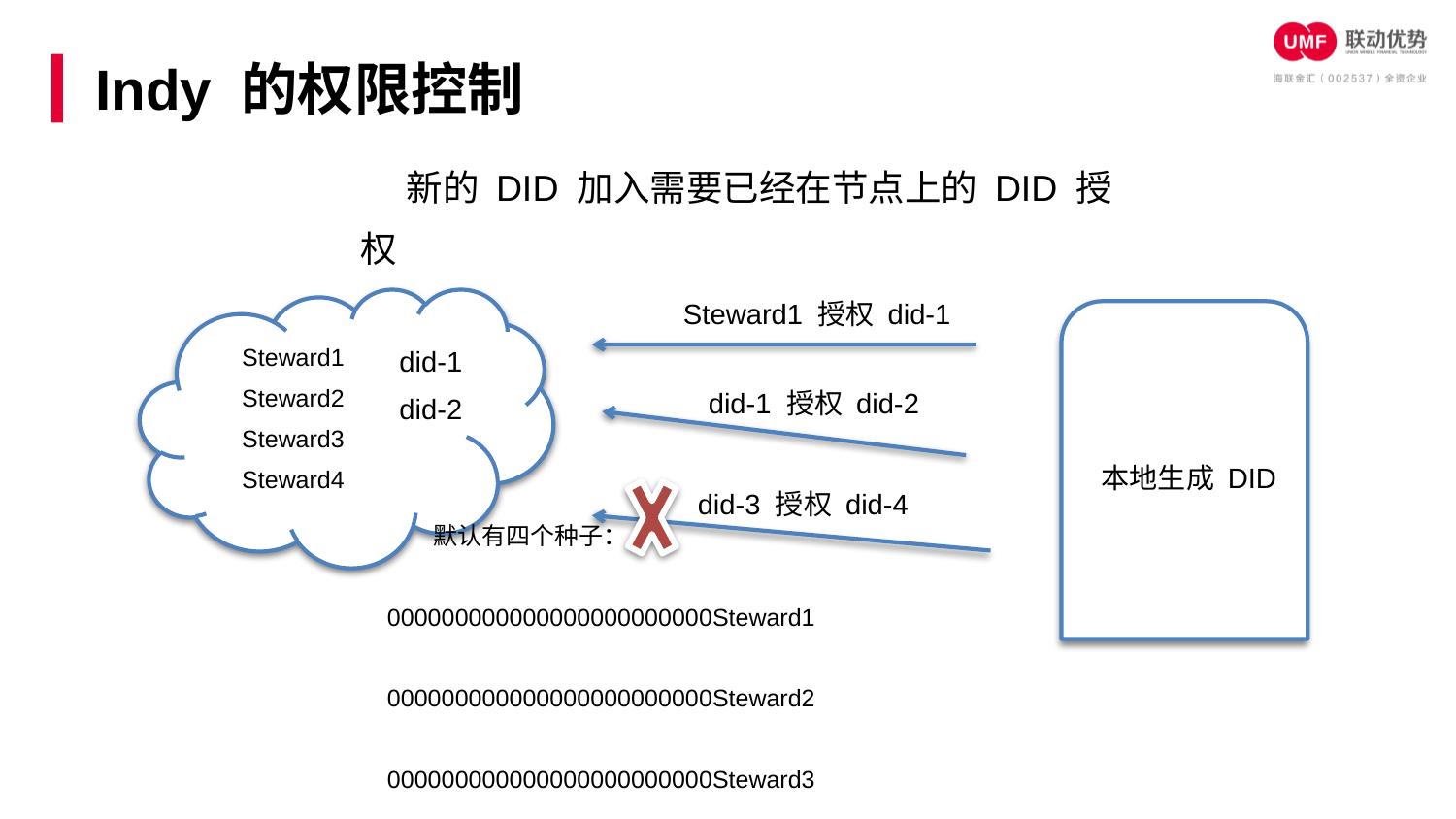

Indy 的权限控制
新的 DID 加入需要已经在节点上的 DID 授权
Steward1 授权 did-1

did-1
did-2
Steward1
Steward2
Steward3
Steward4
did-1 授权 did-2
本地生成 DID

did-3 授权 did-4
默认有四个种子：
		000000000000000000000000Steward1
		000000000000000000000000Steward2
		000000000000000000000000Steward3
		000000000000000000000000Steward4